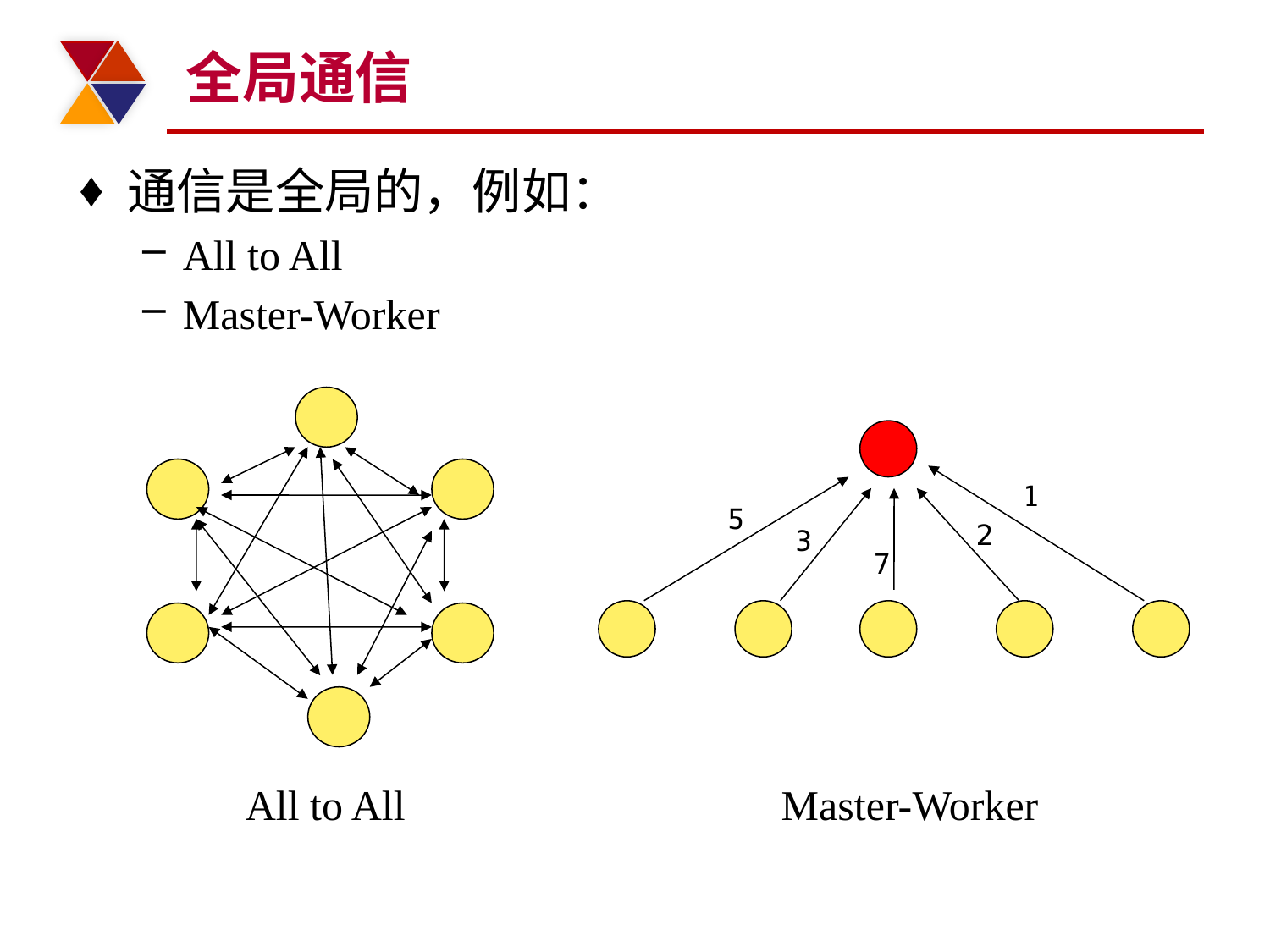

# 全局通信
通信是全局的，例如：
All to All
Master-Worker

1

5
2
3
7

All to All
Master-Worker